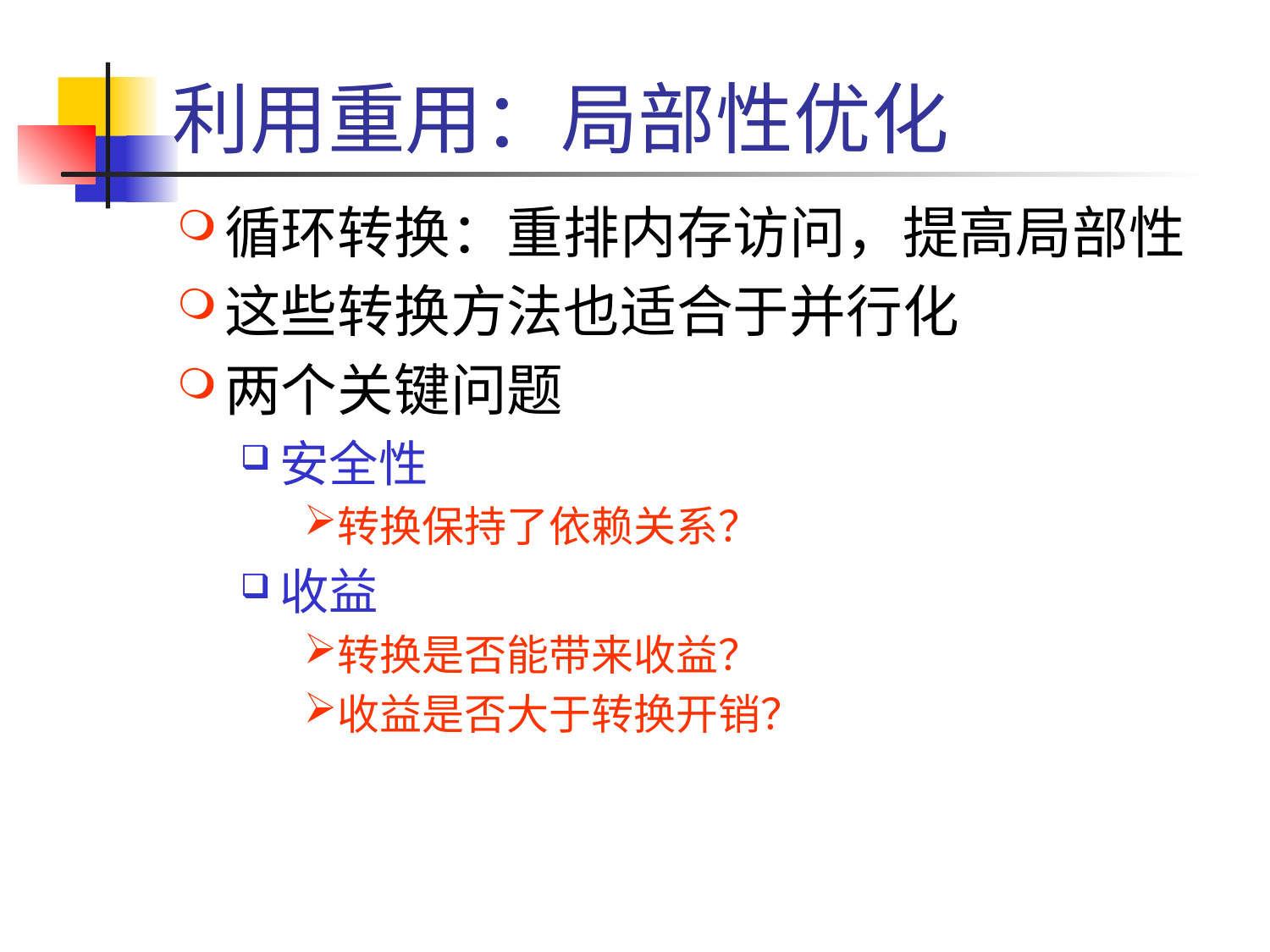

# 利用重用：局部性优化
循环转换：重排内存访问，提高局部性
这些转换方法也适合于并行化
两个关键问题
安全性
转换保持了依赖关系？
收益
转换是否能带来收益？
收益是否大于转换开销？